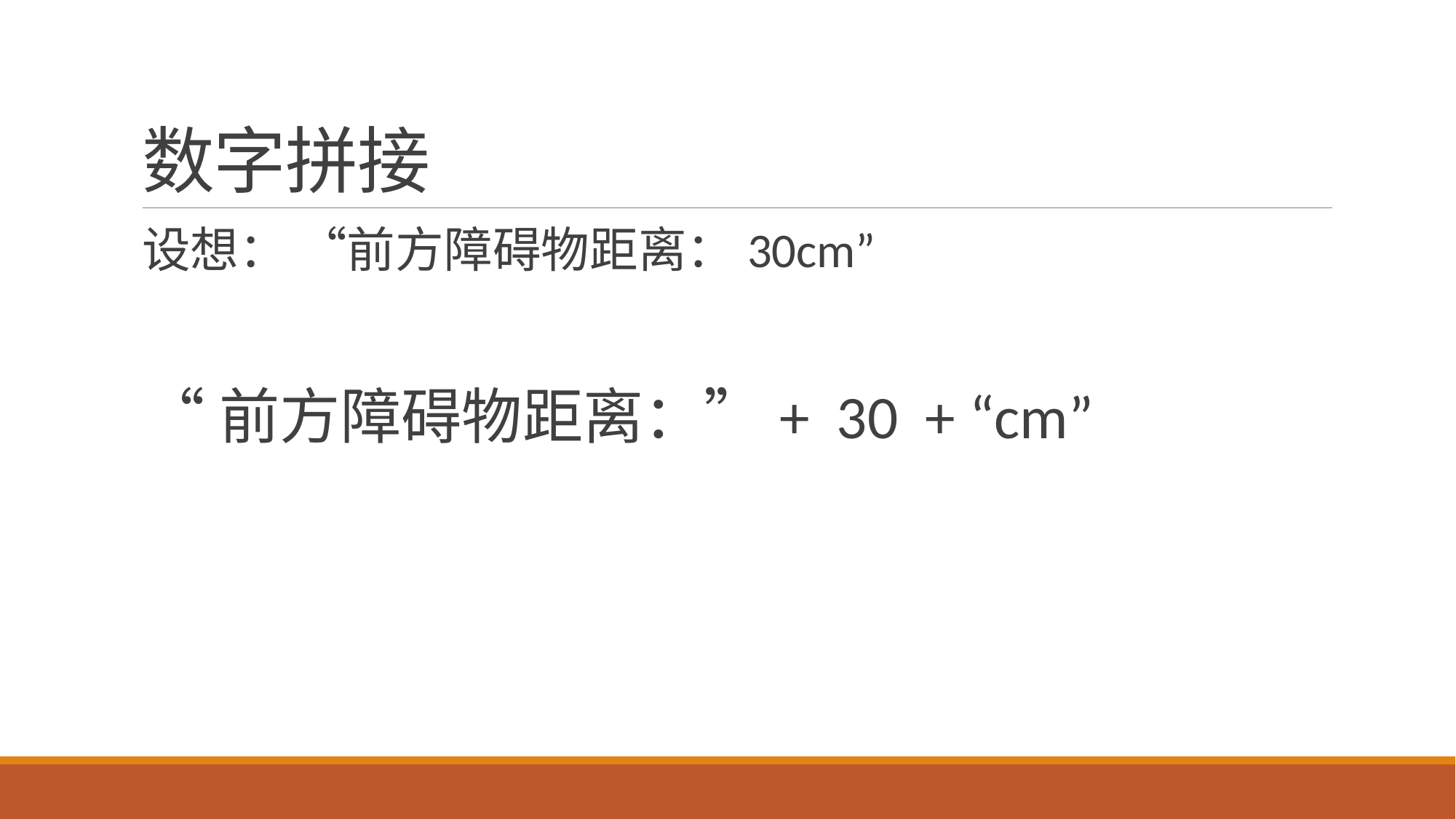

# 数字拼接
设想： “前方障碍物距离：30cm”

“前方障碍物距离：”+  30  + “cm”